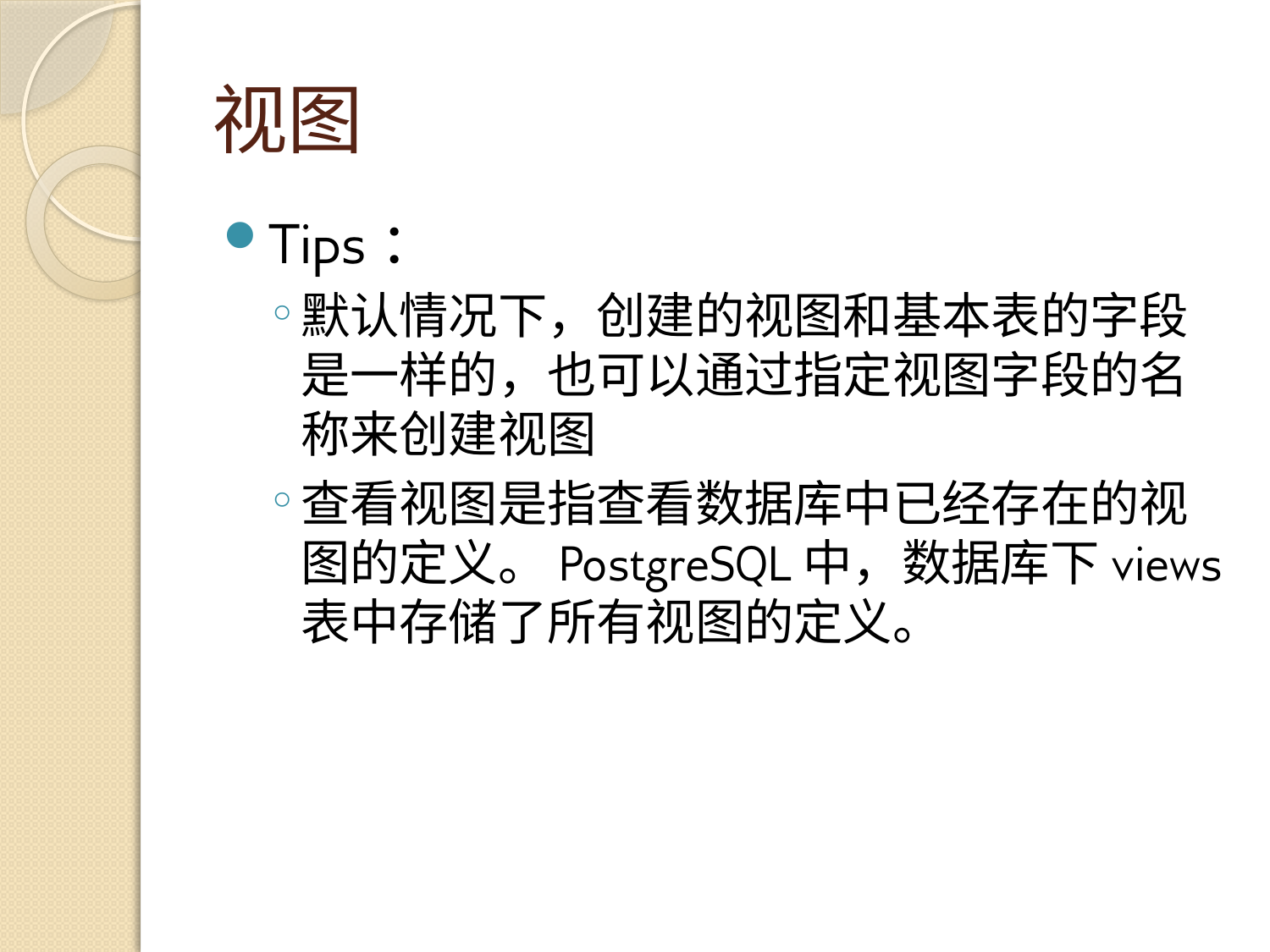

# 视图
Tips：
默认情况下，创建的视图和基本表的字段是一样的，也可以通过指定视图字段的名称来创建视图
查看视图是指查看数据库中已经存在的视图的定义。PostgreSQL中，数据库下views表中存储了所有视图的定义。